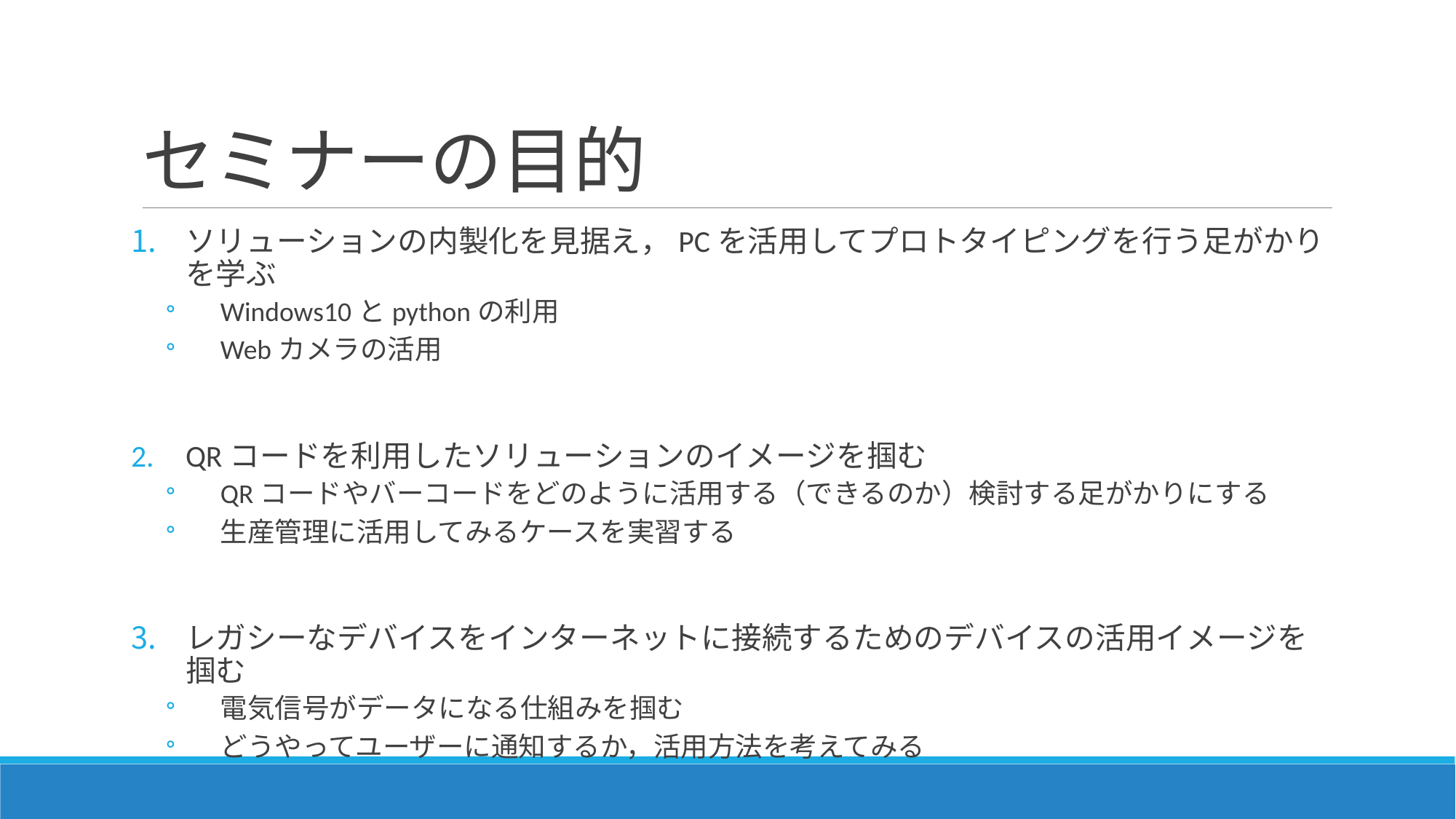

# セミナーの目的
ソリューションの内製化を見据え，PCを活用してプロトタイピングを行う足がかりを学ぶ
Windows10とpythonの利用
Webカメラの活用

QRコードを利用したソリューションのイメージを掴む
QRコードやバーコードをどのように活用する（できるのか）検討する足がかりにする
生産管理に活用してみるケースを実習する

レガシーなデバイスをインターネットに接続するためのデバイスの活用イメージを掴む
電気信号がデータになる仕組みを掴む
どうやってユーザーに通知するか，活用方法を考えてみる